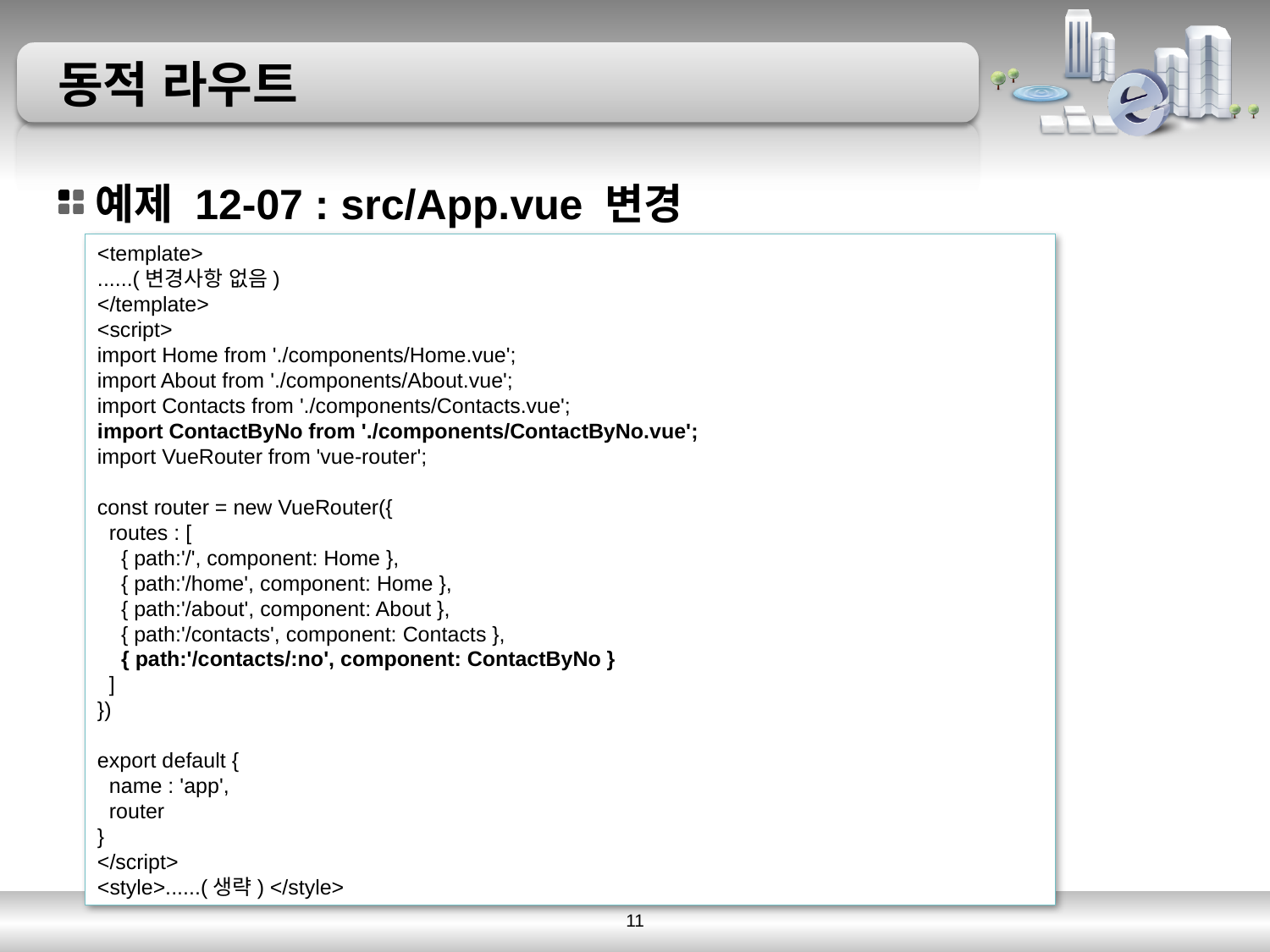

# 동적 라우트
예제 12-07 : src/App.vue 변경
<template>
......(변경사항 없음)
</template>
<script>
import Home from './components/Home.vue';
import About from './components/About.vue';
import Contacts from './components/Contacts.vue';
import ContactByNo from './components/ContactByNo.vue';
import VueRouter from 'vue-router';

const router = new VueRouter({
  routes : [
    { path:'/', component: Home },
    { path:'/home', component: Home },
    { path:'/about', component: About },
    { path:'/contacts', component: Contacts },
    { path:'/contacts/:no', component: ContactByNo }
  ]
})

export default {
  name : 'app',
  router
}
</script>
<style>......(생략) </style>